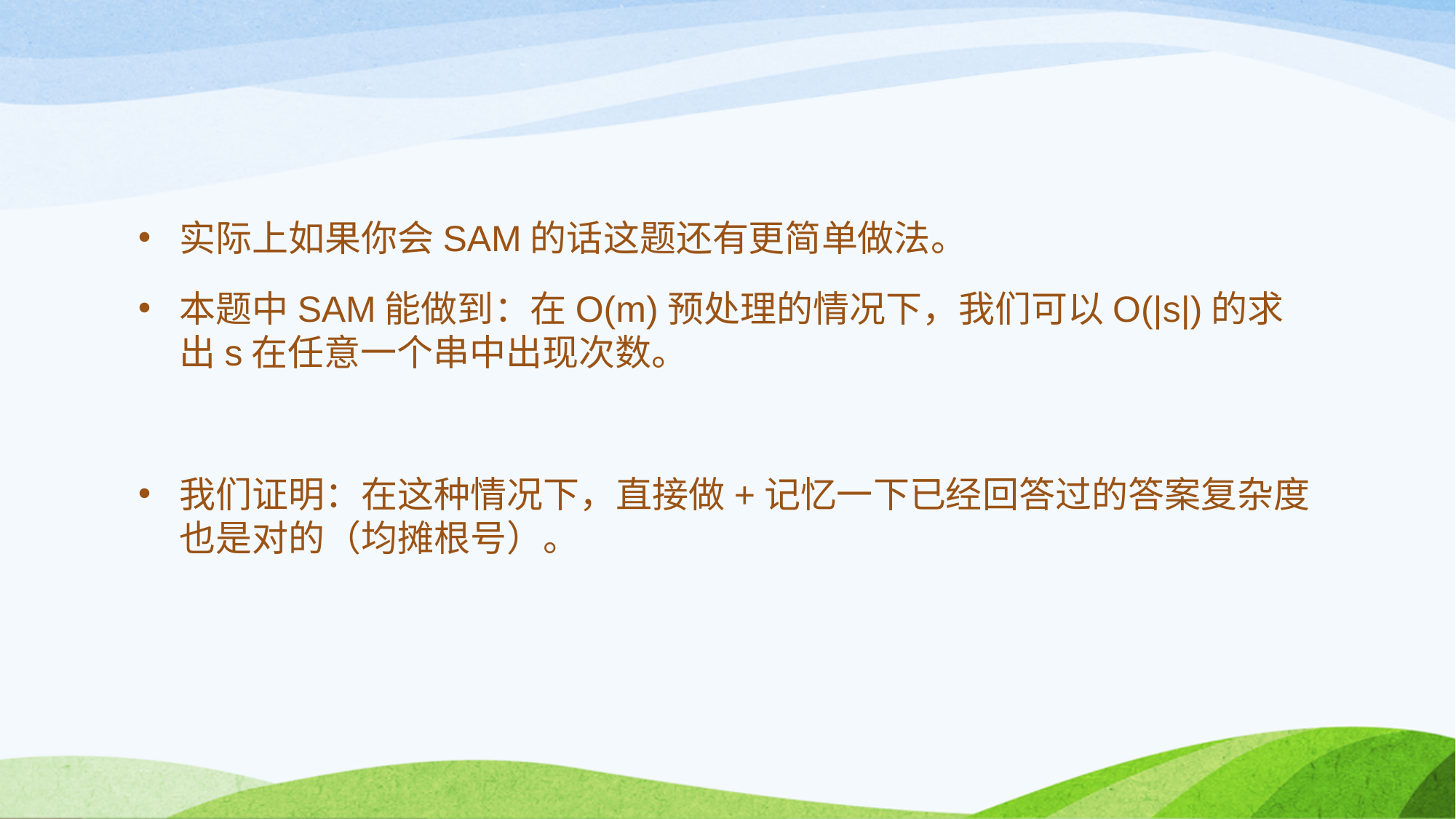

#
实际上如果你会SAM的话这题还有更简单做法。
本题中SAM能做到：在O(m)预处理的情况下，我们可以O(|s|)的求出s在任意一个串中出现次数。

我们证明：在这种情况下，直接做+记忆一下已经回答过的答案复杂度也是对的（均摊根号）。